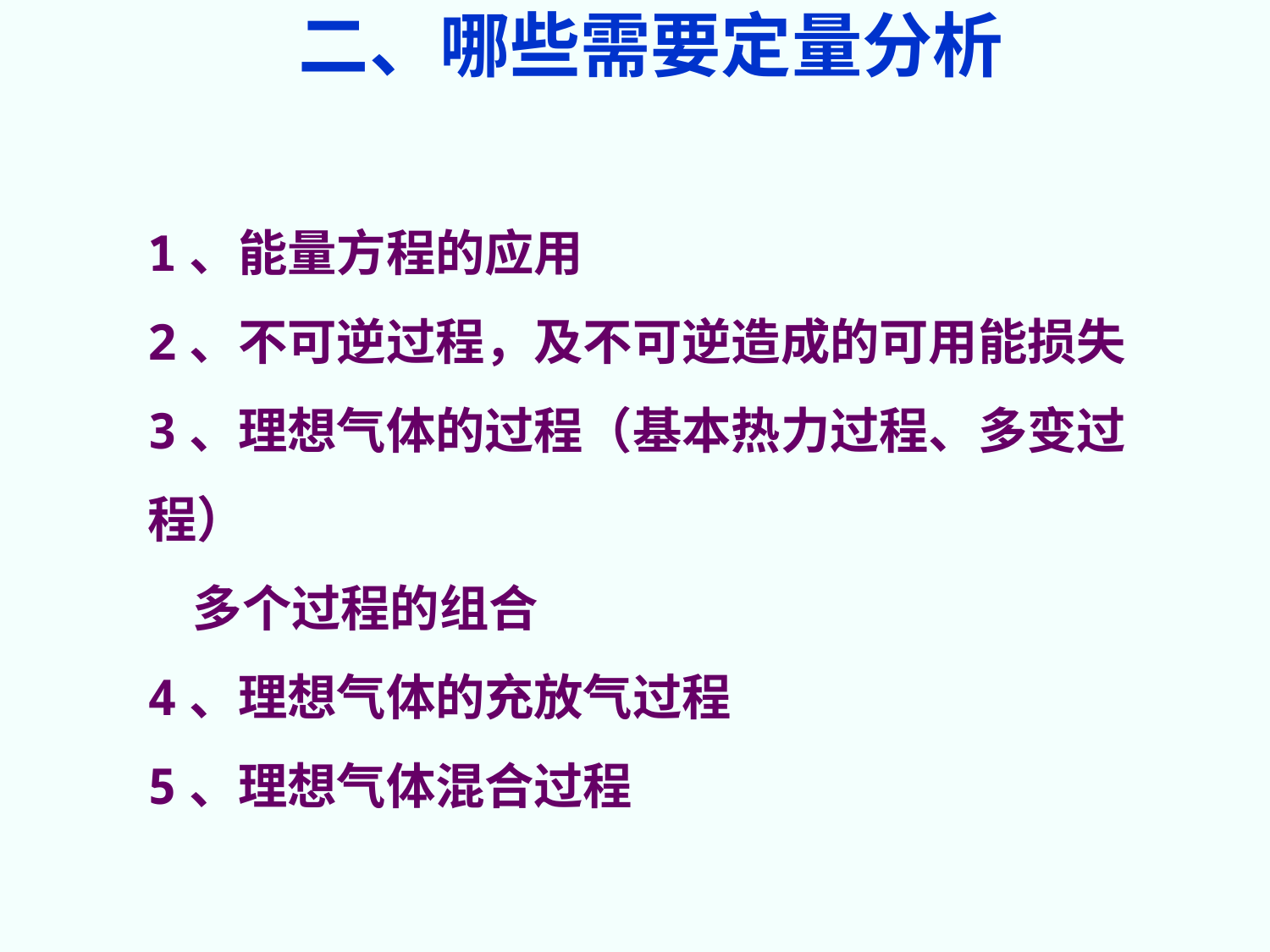

二、哪些需要定量分析
1、能量方程的应用
2、不可逆过程，及不可逆造成的可用能损失
3、理想气体的过程（基本热力过程、多变过程）
   多个过程的组合
4、理想气体的充放气过程
5、理想气体混合过程